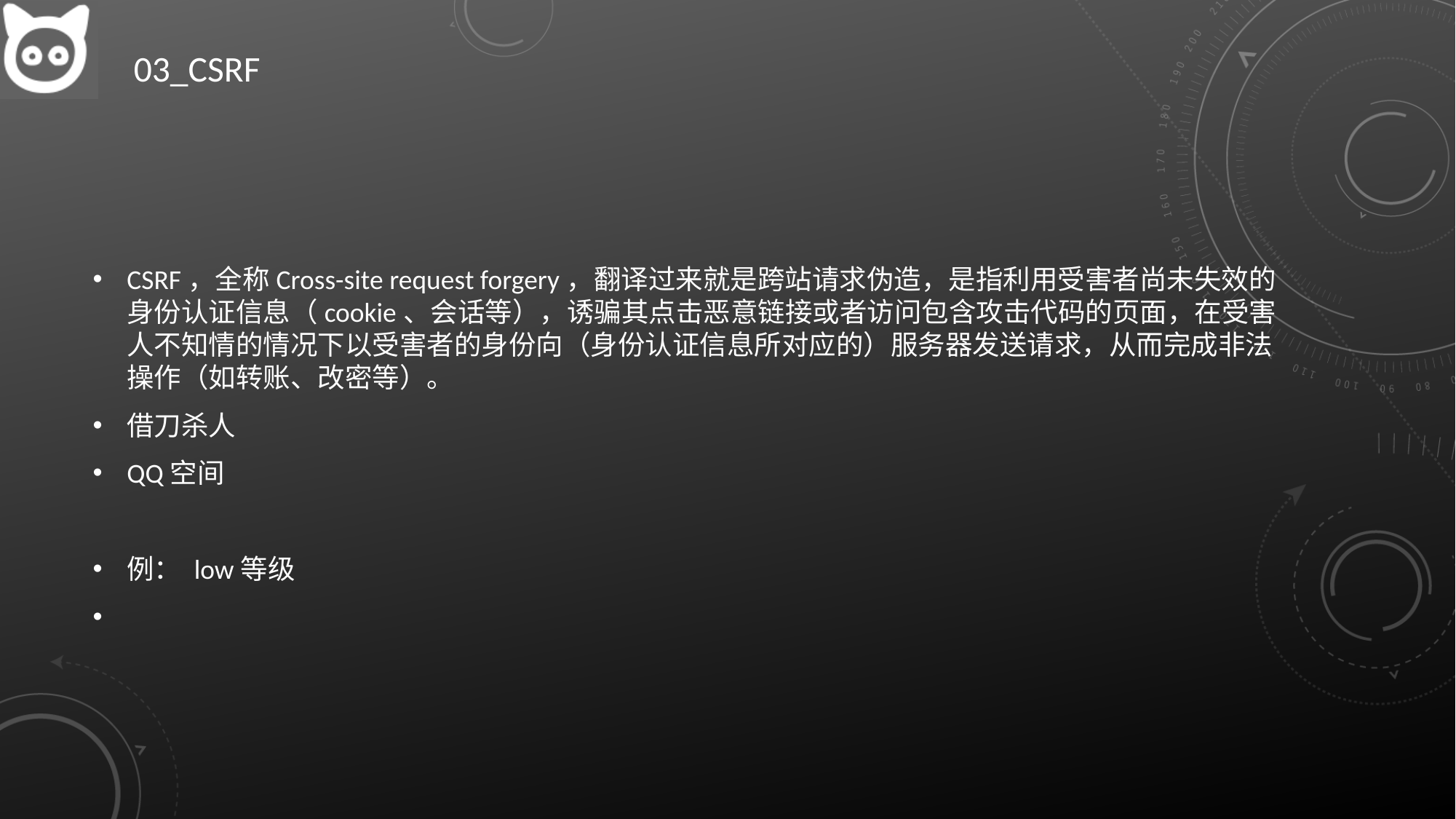

# 03_CSRF
CSRF，全称Cross-site request forgery，翻译过来就是跨站请求伪造，是指利用受害者尚未失效的身份认证信息（cookie、会话等），诱骗其点击恶意链接或者访问包含攻击代码的页面，在受害人不知情的情况下以受害者的身份向（身份认证信息所对应的）服务器发送请求，从而完成非法操作（如转账、改密等）。
借刀杀人
QQ空间

例： low等级